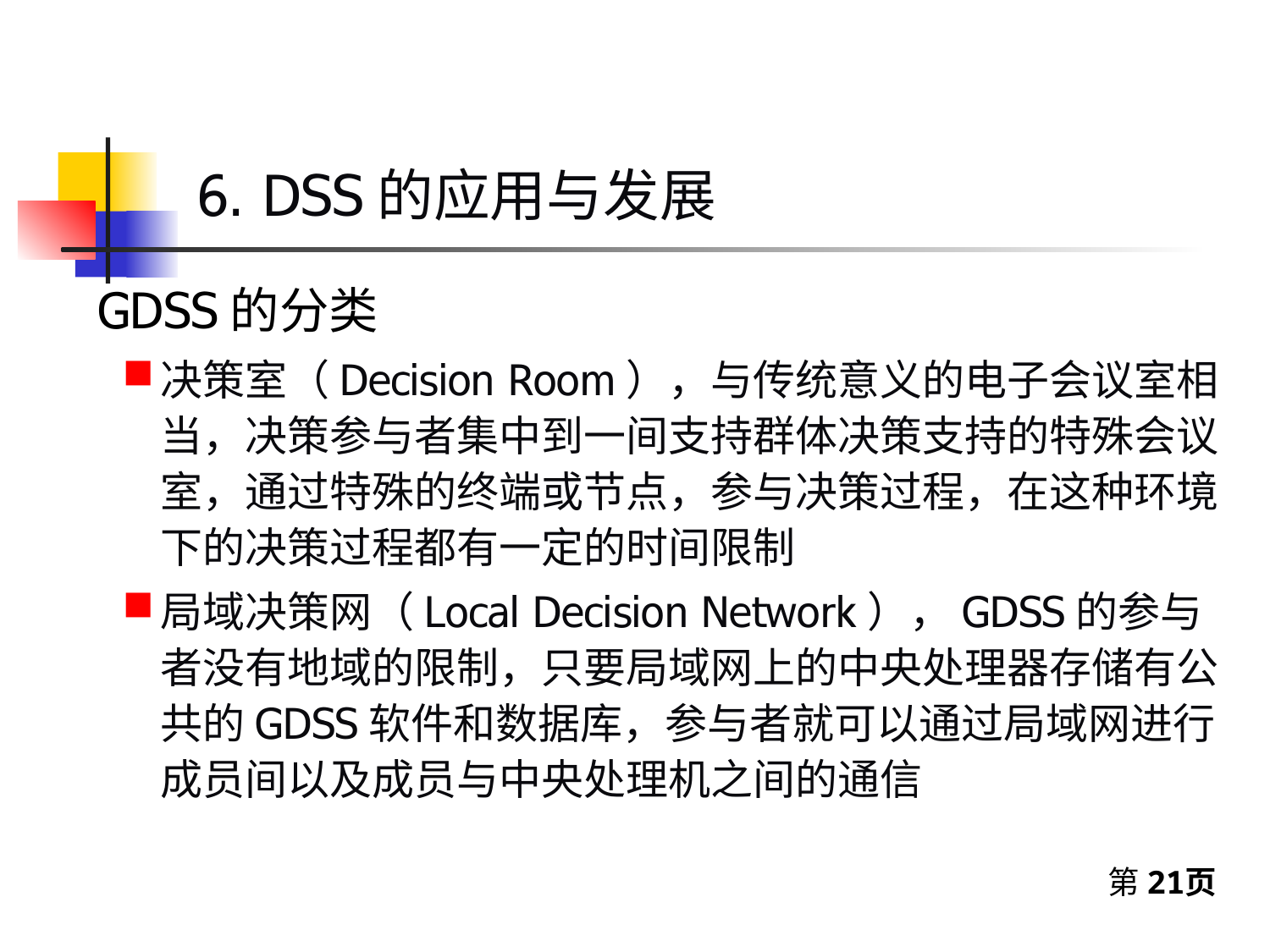

6. DSS的应用与发展
GDSS的分类
决策室（Decision Room），与传统意义的电子会议室相当，决策参与者集中到一间支持群体决策支持的特殊会议室，通过特殊的终端或节点，参与决策过程，在这种环境下的决策过程都有一定的时间限制
局域决策网（Local Decision Network），GDSS的参与者没有地域的限制，只要局域网上的中央处理器存储有公共的GDSS软件和数据库，参与者就可以通过局域网进行成员间以及成员与中央处理机之间的通信